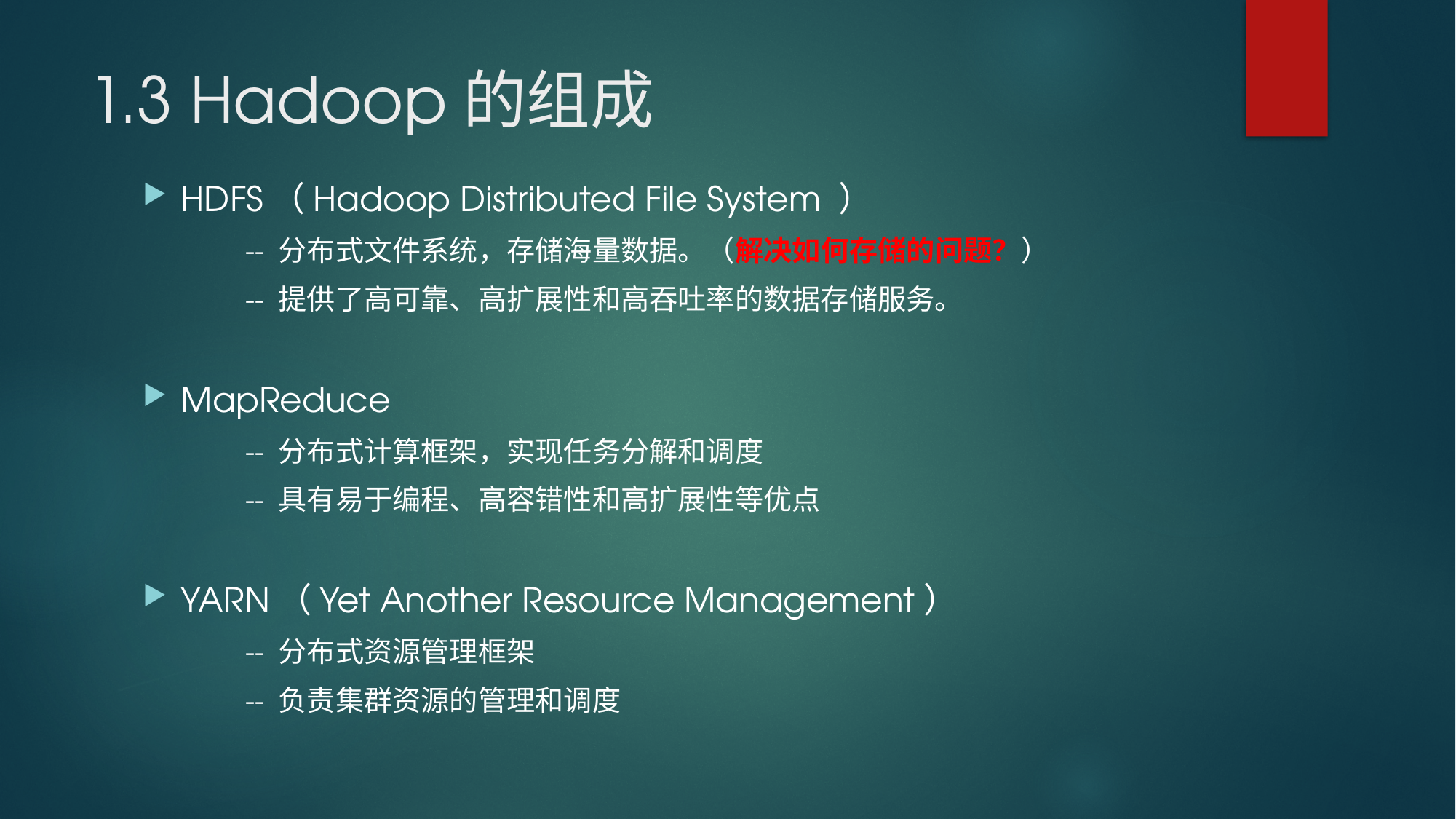

# 1.3 Hadoop的组成
HDFS（Hadoop Distributed File System ）
	-- 分布式文件系统，存储海量数据。（解决如何存储的问题？）
	-- 提供了高可靠、高扩展性和高吞吐率的数据存储服务。

MapReduce
	-- 分布式计算框架，实现任务分解和调度
	-- 具有易于编程、高容错性和高扩展性等优点

YARN（Yet Another Resource Management）
	-- 分布式资源管理框架
	-- 负责集群资源的管理和调度